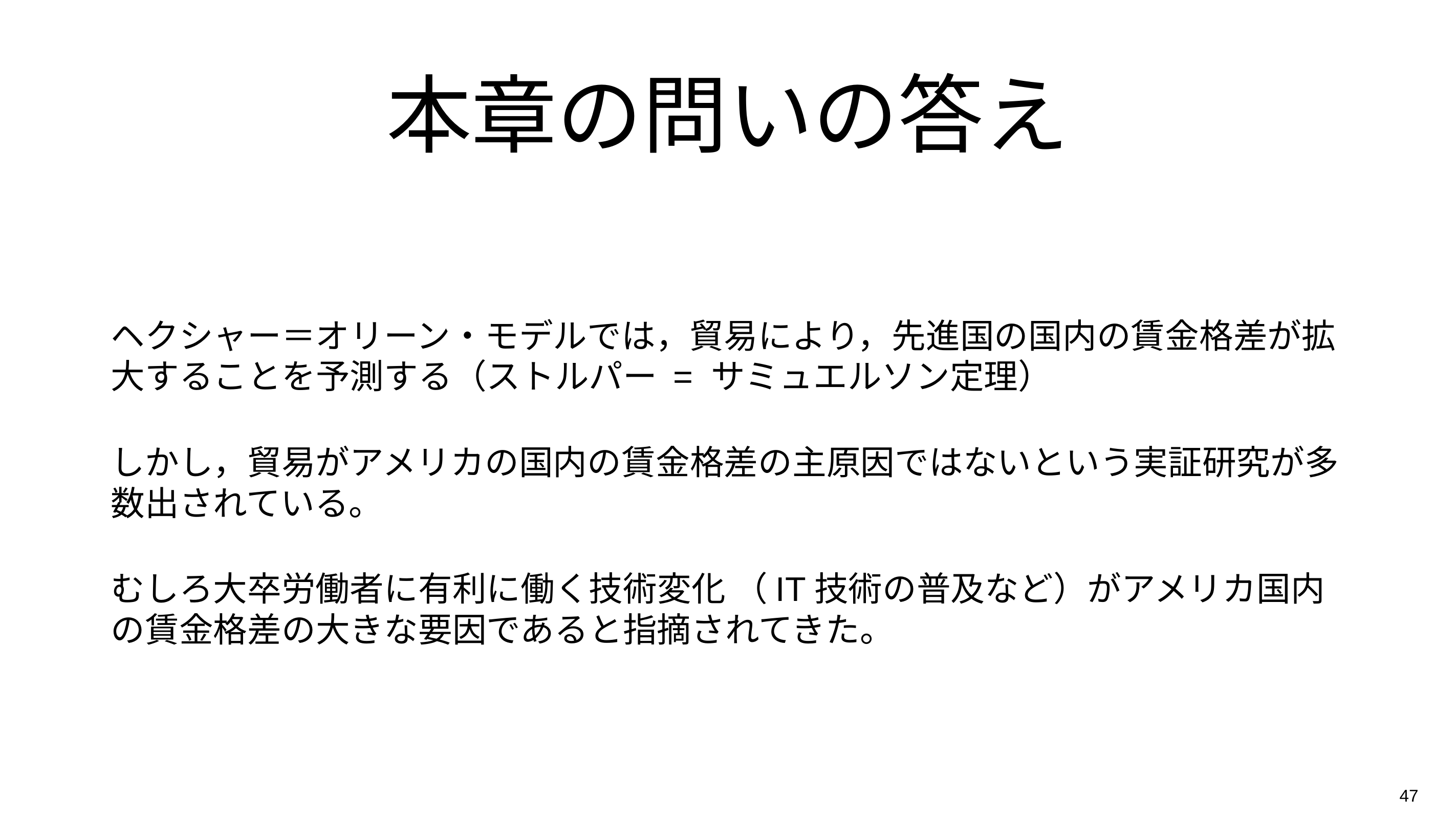

# 本章の問いの答え
ヘクシャー＝オリーン・モデルでは，貿易により，先進国の国内の賃金格差が拡大することを予測する（ストルパー = サミュエルソン定理）
しかし，貿易がアメリカの国内の賃金格差の主原因ではないという実証研究が多数出されている。
むしろ大卒労働者に有利に働く技術変化 （IT技術の普及など）がアメリカ国内の賃金格差の大きな要因であると指摘されてきた。
47